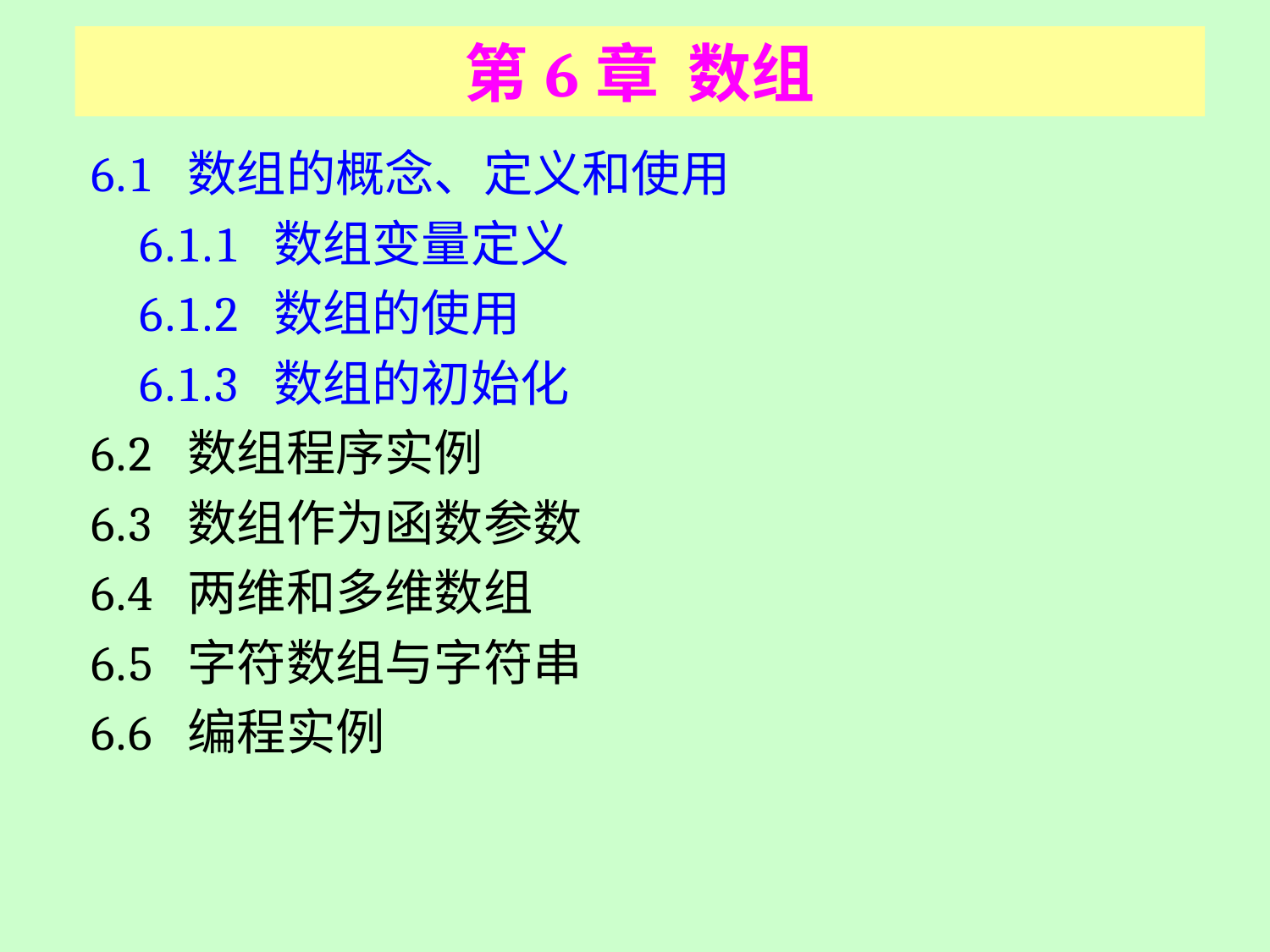

# 第6章  数组
6.1  数组的概念、定义和使用
	6.1.1  数组变量定义
	6.1.2  数组的使用
	6.1.3  数组的初始化
6.2  数组程序实例
6.3  数组作为函数参数
6.4  两维和多维数组
6.5  字符数组与字符串
6.6  编程实例
4